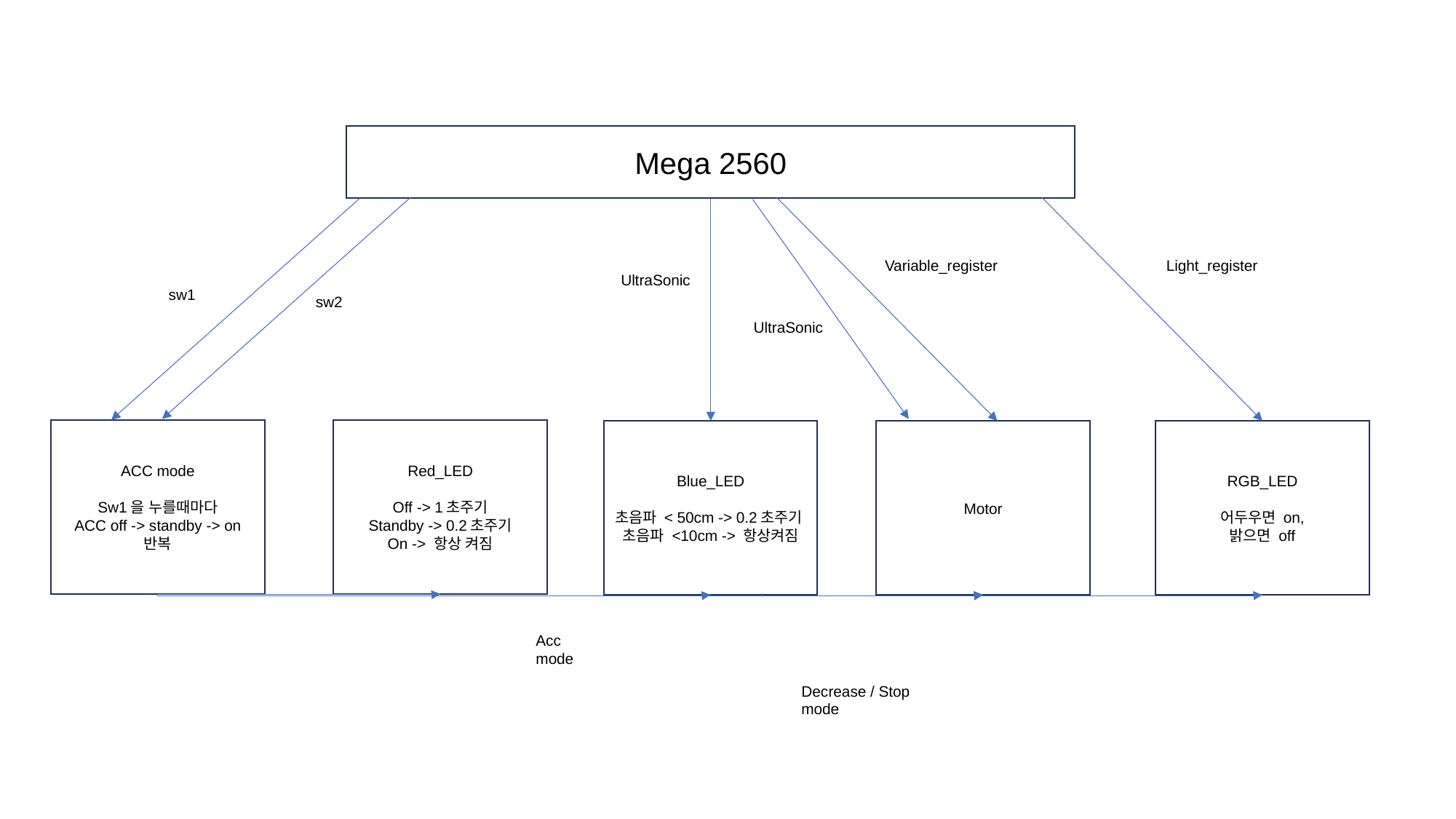

Mega 2560
Variable_register
Light_register
UltraSonic
sw1
sw2
UltraSonic
ACC mode

Sw1을 누를때마다
ACC off -> standby -> on 반복
Red_LED

Off -> 1초주기
Standby -> 0.2초주기
On -> 항상 켜짐
Blue_LED

초음파 < 50cm -> 0.2초주기
초음파 <10cm -> 항상켜짐
Motor
RGB_LED

어두우면 on,
밝으면 off
Acc mode
Decrease / Stop
mode